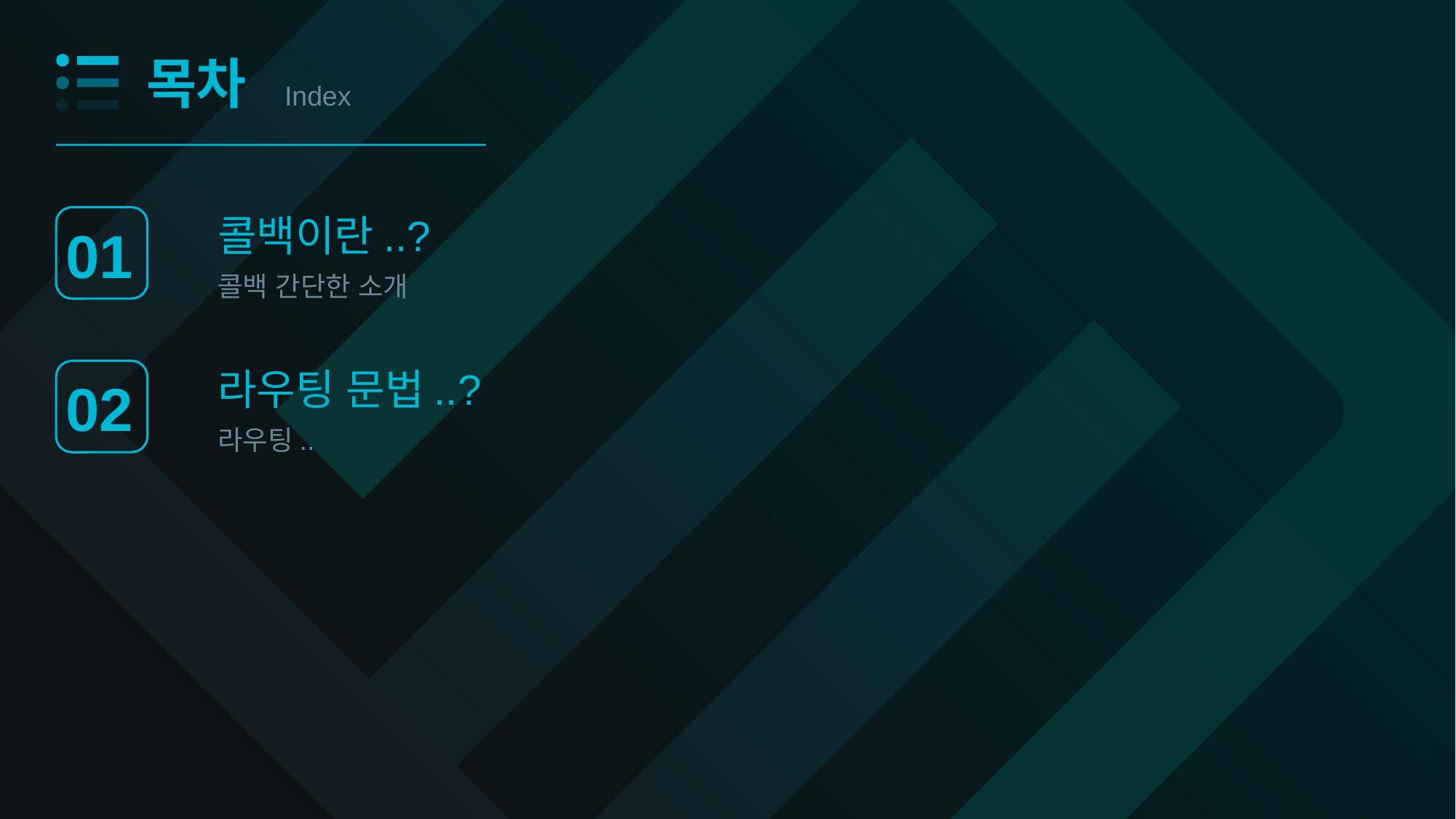

목차

Index

콜백이란..?

01
콜백 간단한 소개
라우팅 문법..?

02
라우팅..